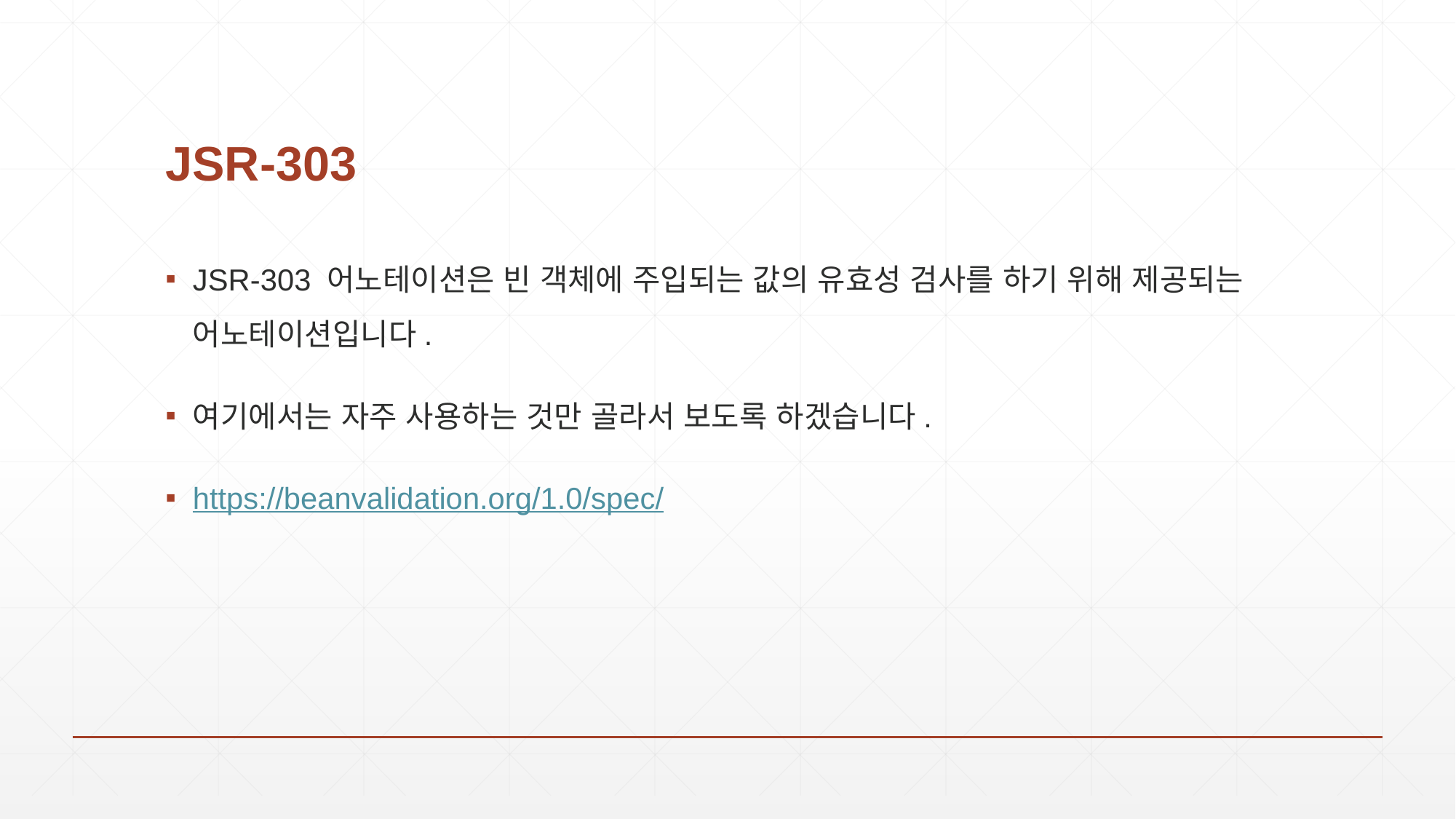

# JSR-303
JSR-303 어노테이션은 빈 객체에 주입되는 값의 유효성 검사를 하기 위해 제공되는 어노테이션입니다.
여기에서는 자주 사용하는 것만 골라서 보도록 하겠습니다.
https://beanvalidation.org/1.0/spec/